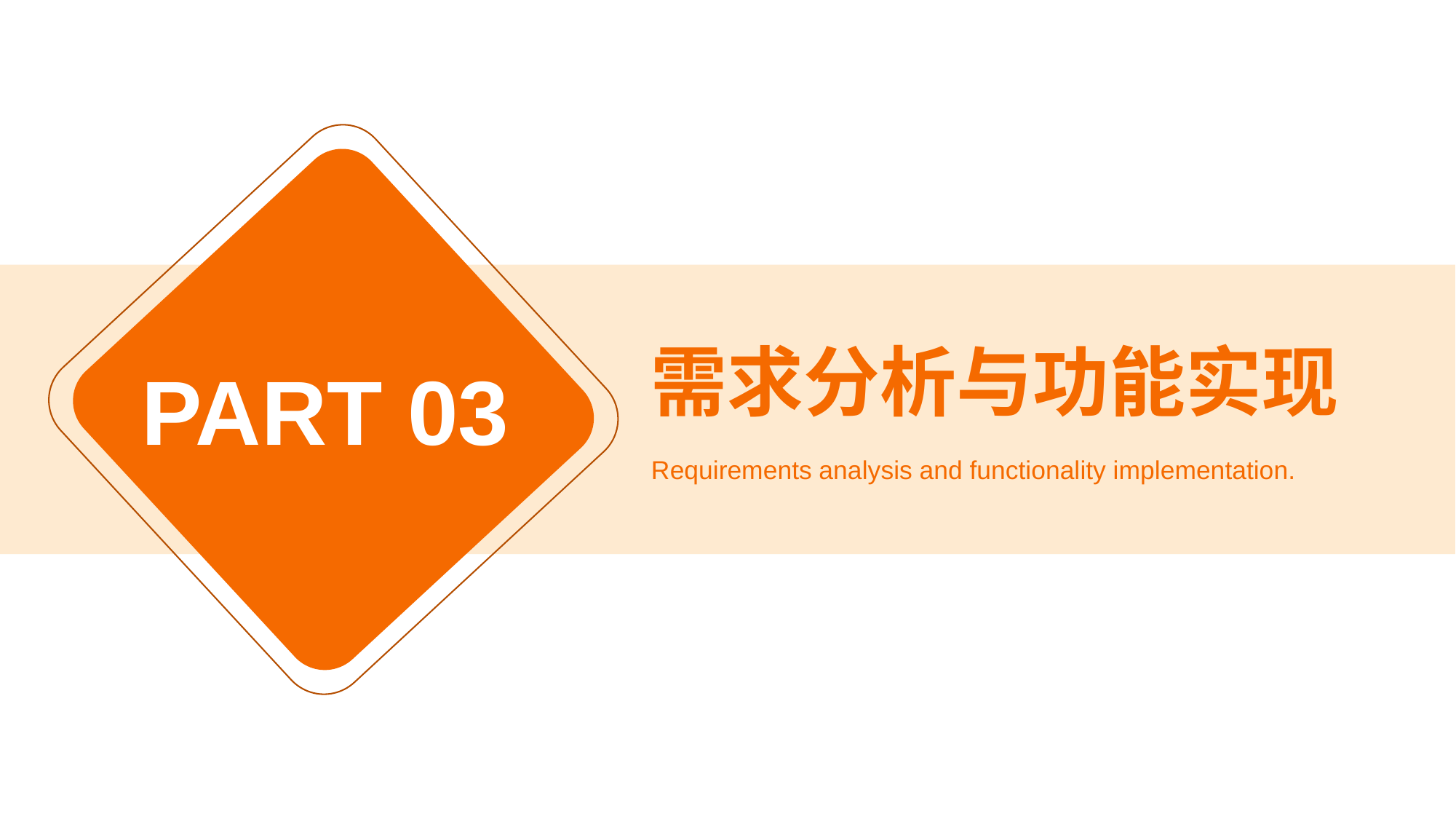

需求分析与功能实现
PART 03
Requirements analysis and functionality implementation.